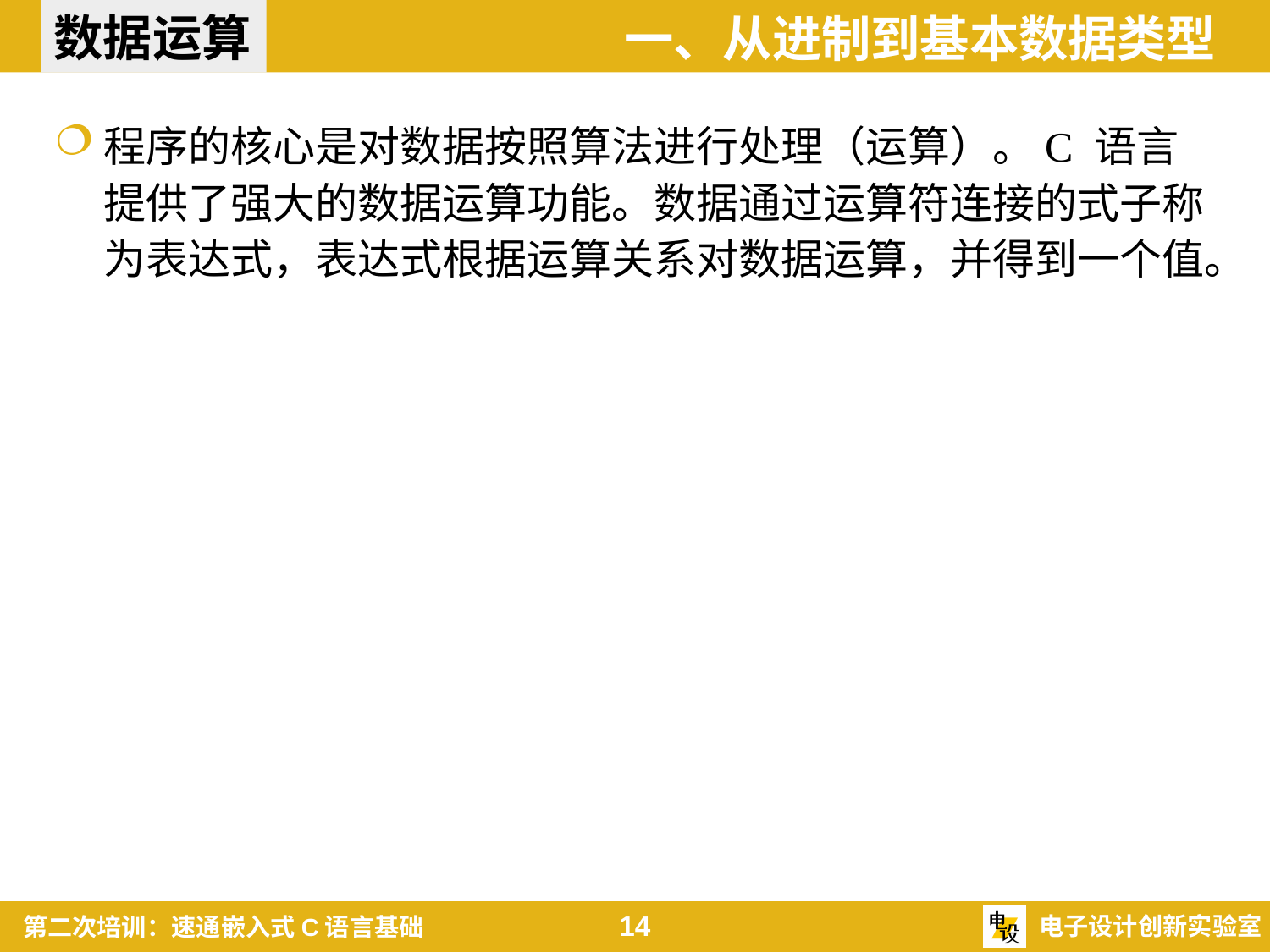

数据运算
一、从进制到基本数据类型
程序的核心是对数据按照算法进行处理（运算）。C 语言提供了强大的数据运算功能。数据通过运算符连接的式子称为表达式，表达式根据运算关系对数据运算，并得到一个值。

14